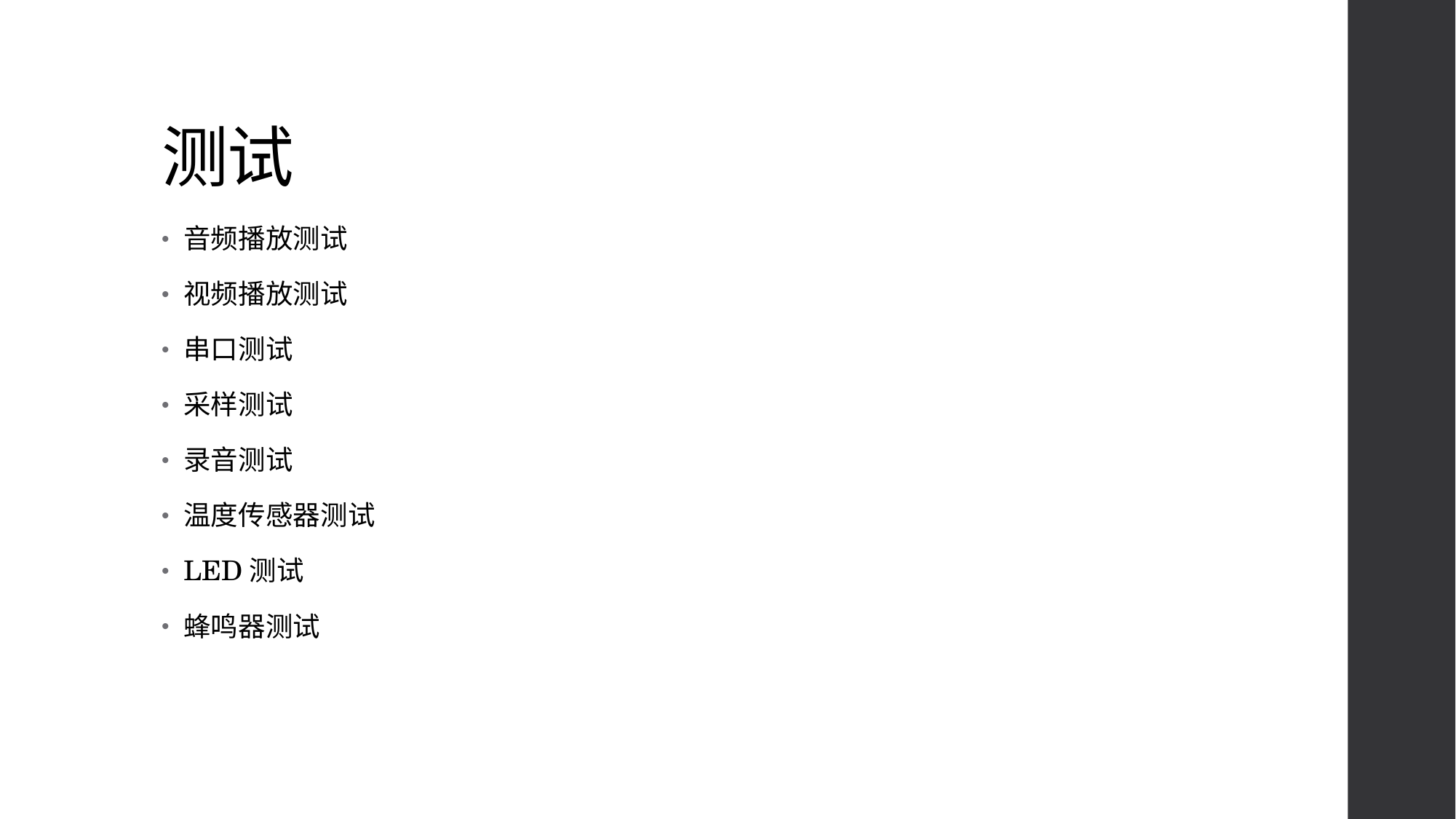

# 测试
音频播放测试
视频播放测试
串口测试
采样测试
录音测试
温度传感器测试
LED测试
蜂鸣器测试